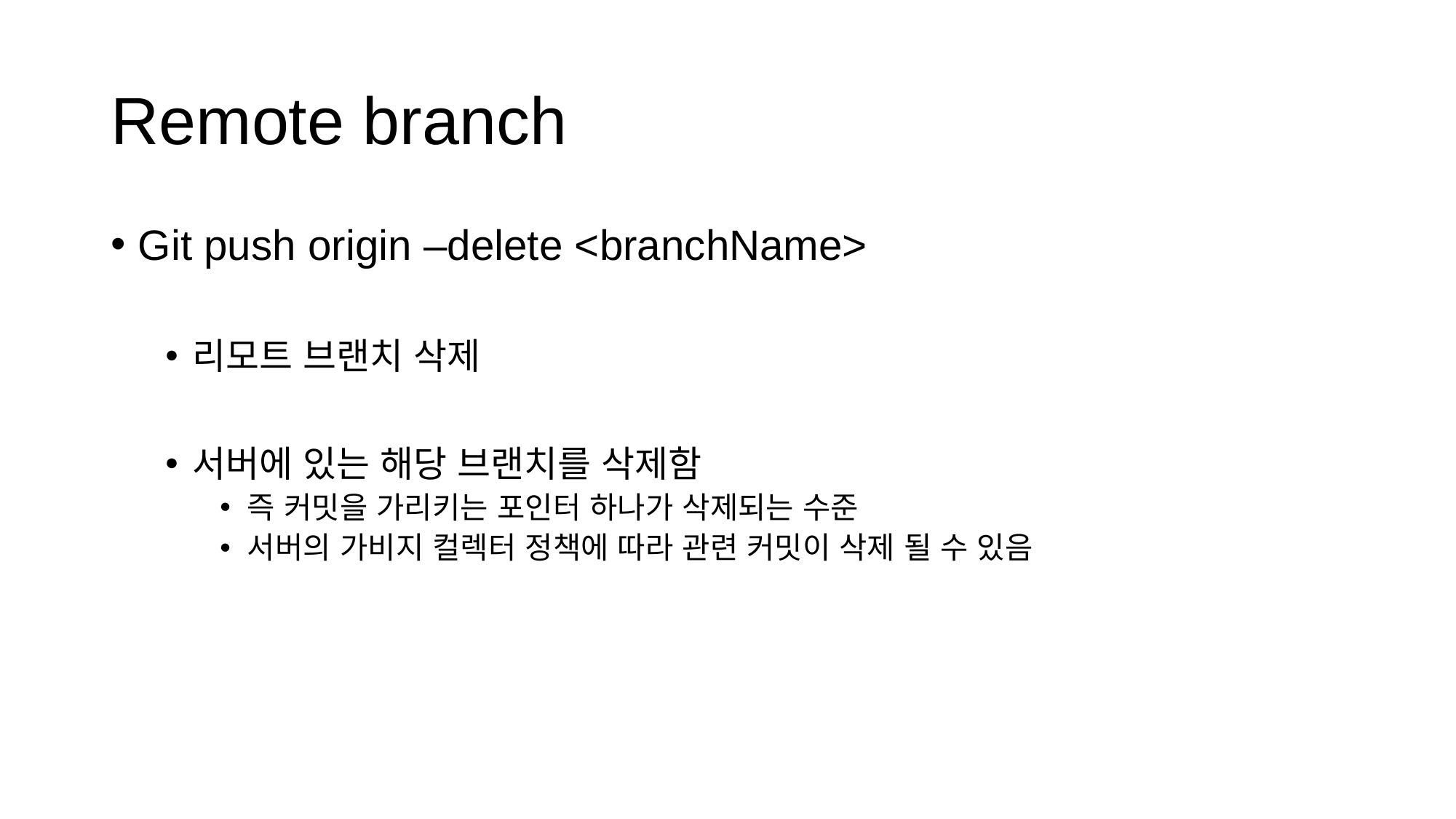

# Remote branch
Git push origin –delete <branchName>

리모트 브랜치 삭제

서버에 있는 해당 브랜치를 삭제함
즉 커밋을 가리키는 포인터 하나가 삭제되는 수준
서버의 가비지 컬렉터 정책에 따라 관련 커밋이 삭제 될 수 있음